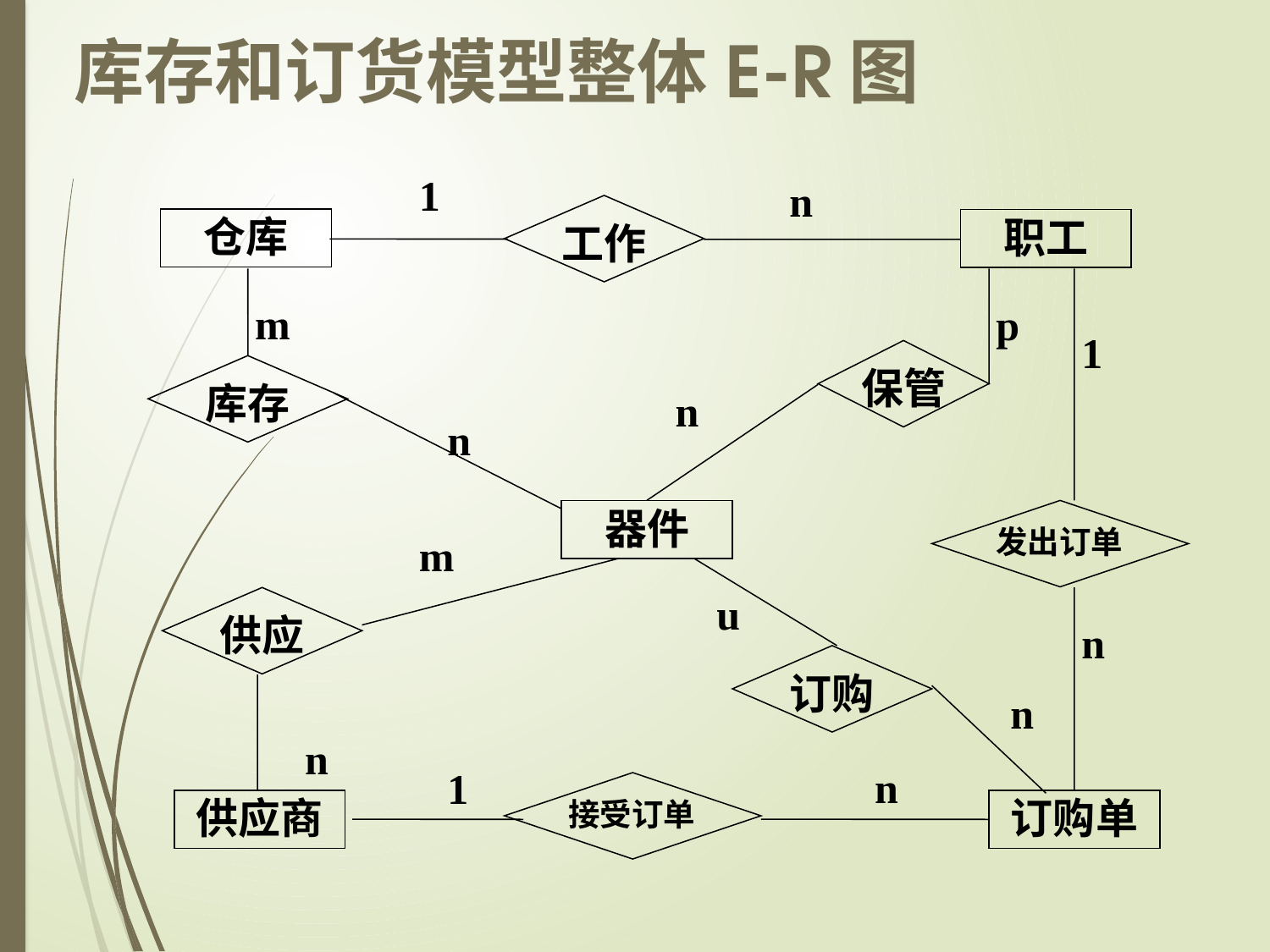

库存和订货模型整体E-R图
1
n
工作
仓库
职工

m
p
1
保管
库存

n

n
器件
发出订单
m

供应

u
n
订购

n
n
1
n
接受订单
供应商
订购单